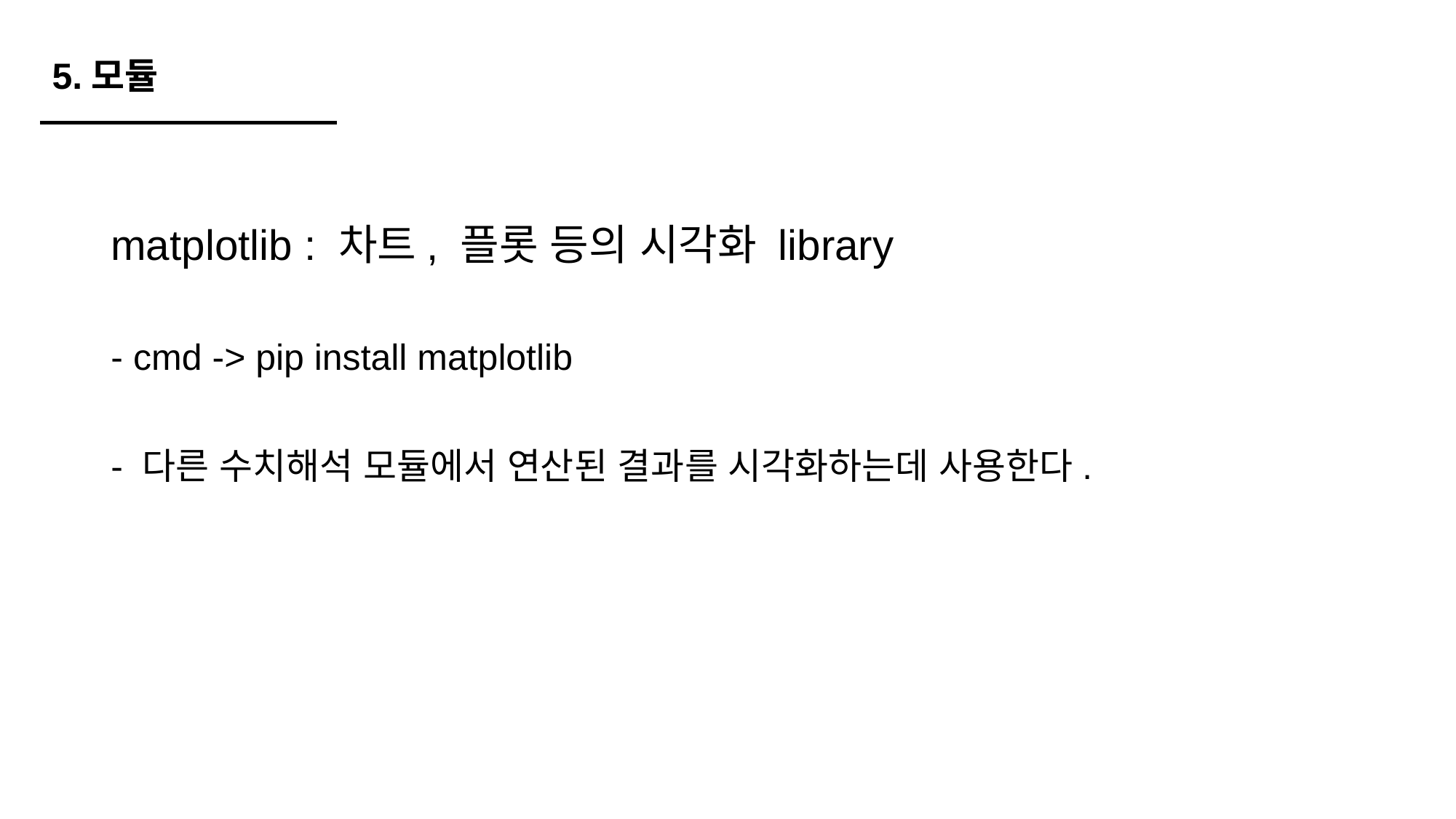

# 5.모듈

matplotlib : 차트, 플롯 등의 시각화 library

- cmd -> pip install matplotlib

- 다른 수치해석 모듈에서 연산된 결과를 시각화하는데 사용한다.